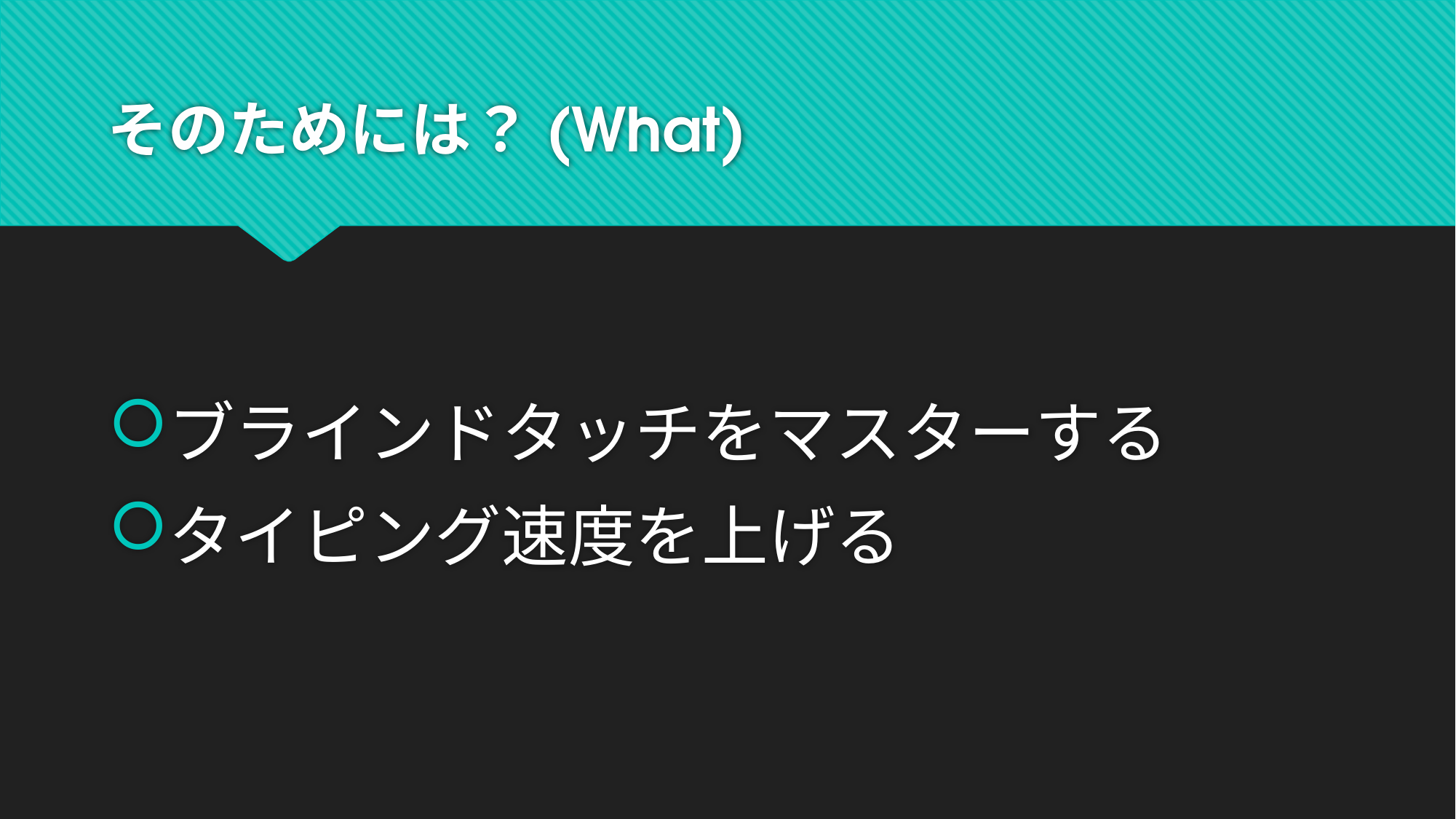

# そのためには？(What)
ブラインドタッチをマスターする
タイピング速度を上げる